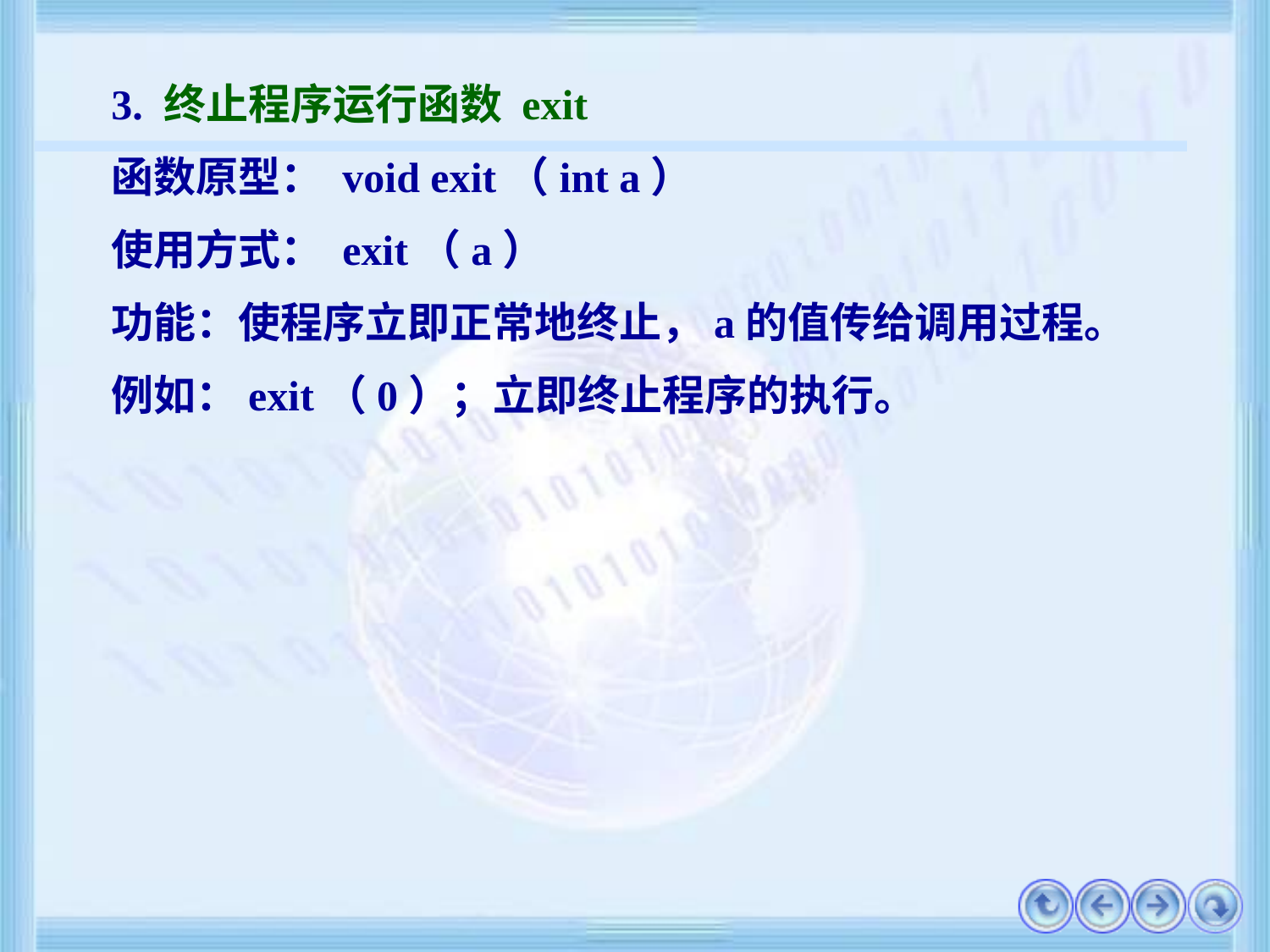

3. 终止程序运行函数 exit
函数原型： void exit（int a）
使用方式： exit（a）
功能：使程序立即正常地终止，a的值传给调用过程。
例如：exit（0）；立即终止程序的执行。